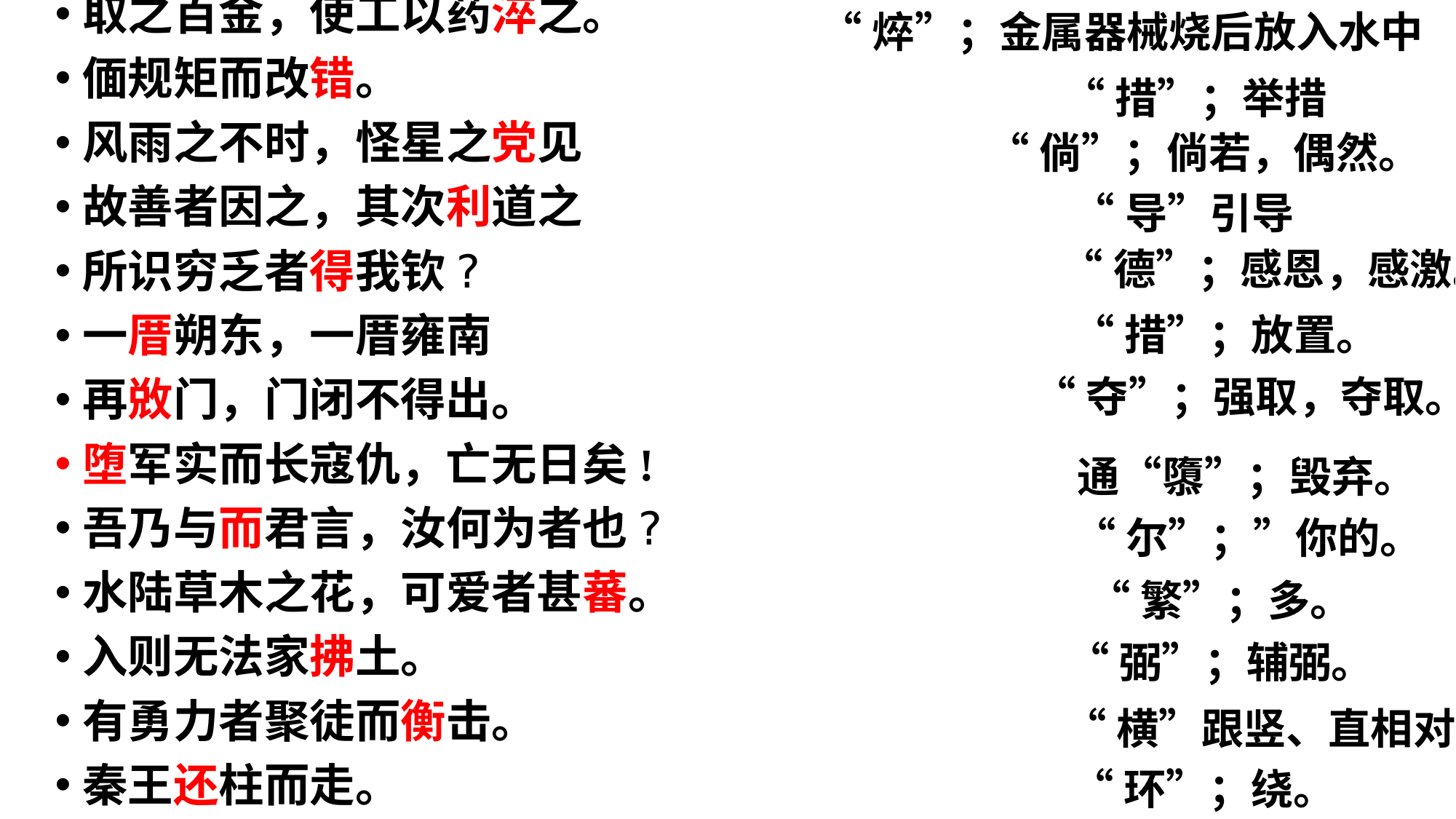

取之百金，使工以药淬之。
偭规矩而改错。
风雨之不时，怪星之党见
故善者因之，其次利道之
所识穷乏者得我钦?
一厝朔东，一厝雍南
再敚门，门闭不得出。
堕军实而长寇仇，亡无日矣!
吾乃与而君言，汝何为者也?
水陆草木之花，可爱者甚蕃。
入则无法家拂土。
有勇力者聚徒而衡击。
秦王还柱而走。

“焠”；金属器械烧后放入水中
“措”；举措
“倘”；倘若，偶然。
“导”引导
“德”；感恩，感激。
“措”；放置。
“夺”；强取，夺取。
通“隳”；毁弃。
“尔”；”你的。
“繁”；多。
“弼”；辅弼。
“横”跟竖、直相对。
“环”；绕。